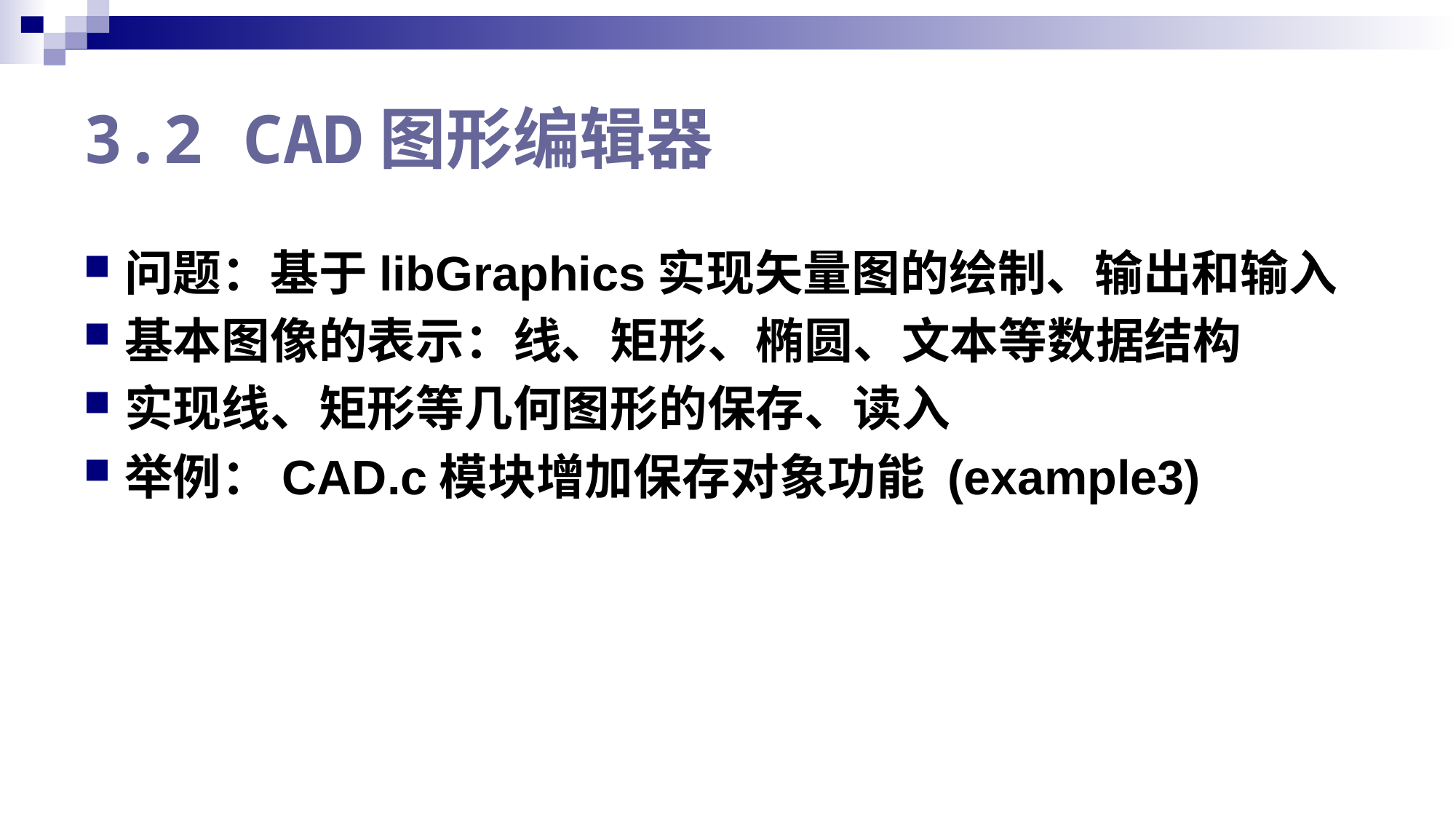

# 3.2 CAD图形编辑器
问题：基于libGraphics实现矢量图的绘制、输出和输入
基本图像的表示：线、矩形、椭圆、文本等数据结构
实现线、矩形等几何图形的保存、读入
举例：CAD.c模块增加保存对象功能 (example3)